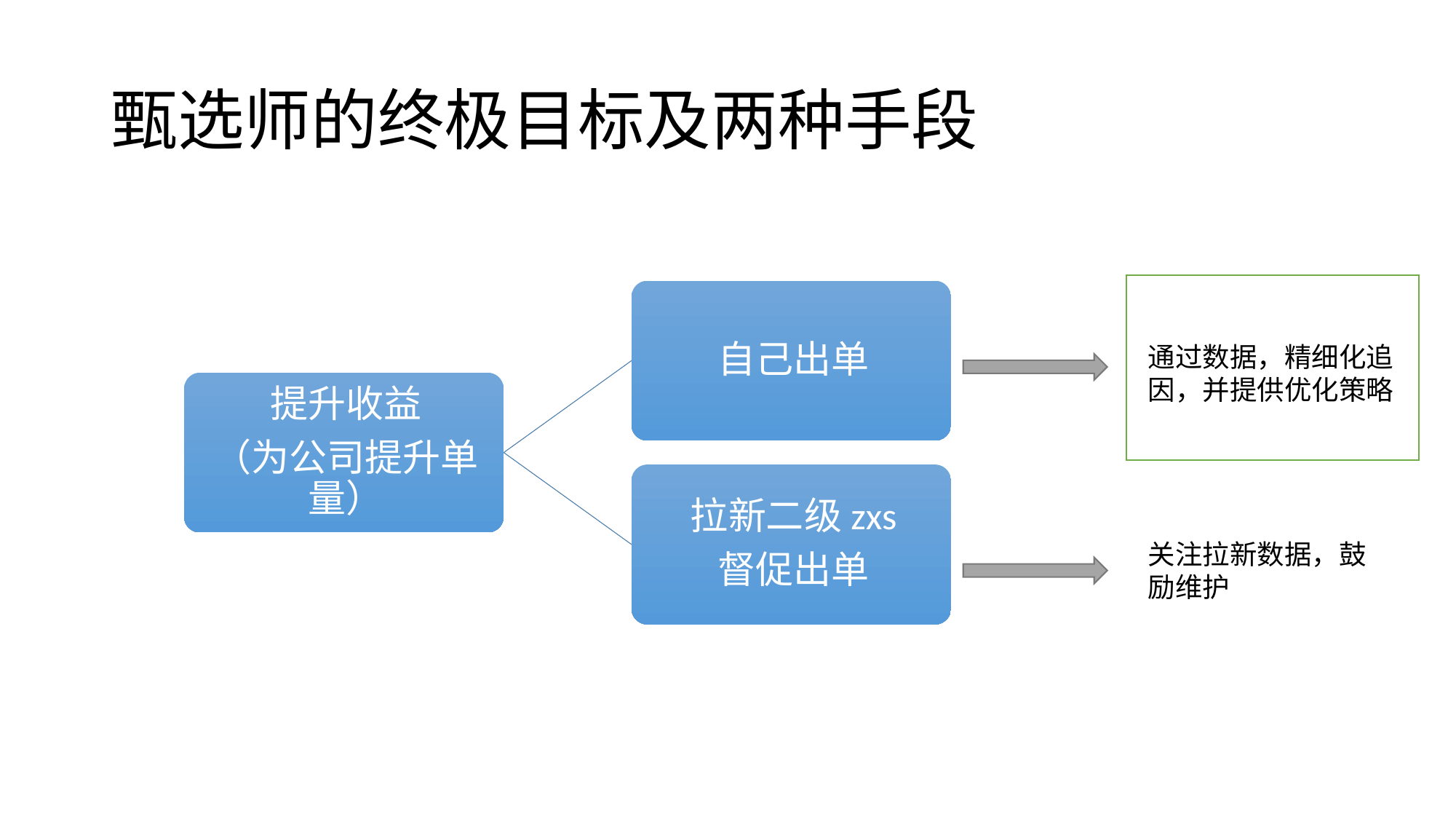

# 甄选师的终极目标及两种手段

提升收益
（为公司提升单量）

自己出单

拉新二级zxs
督促出单
通过数据，精细化追因，并提供优化策略

关注拉新数据，鼓励维护